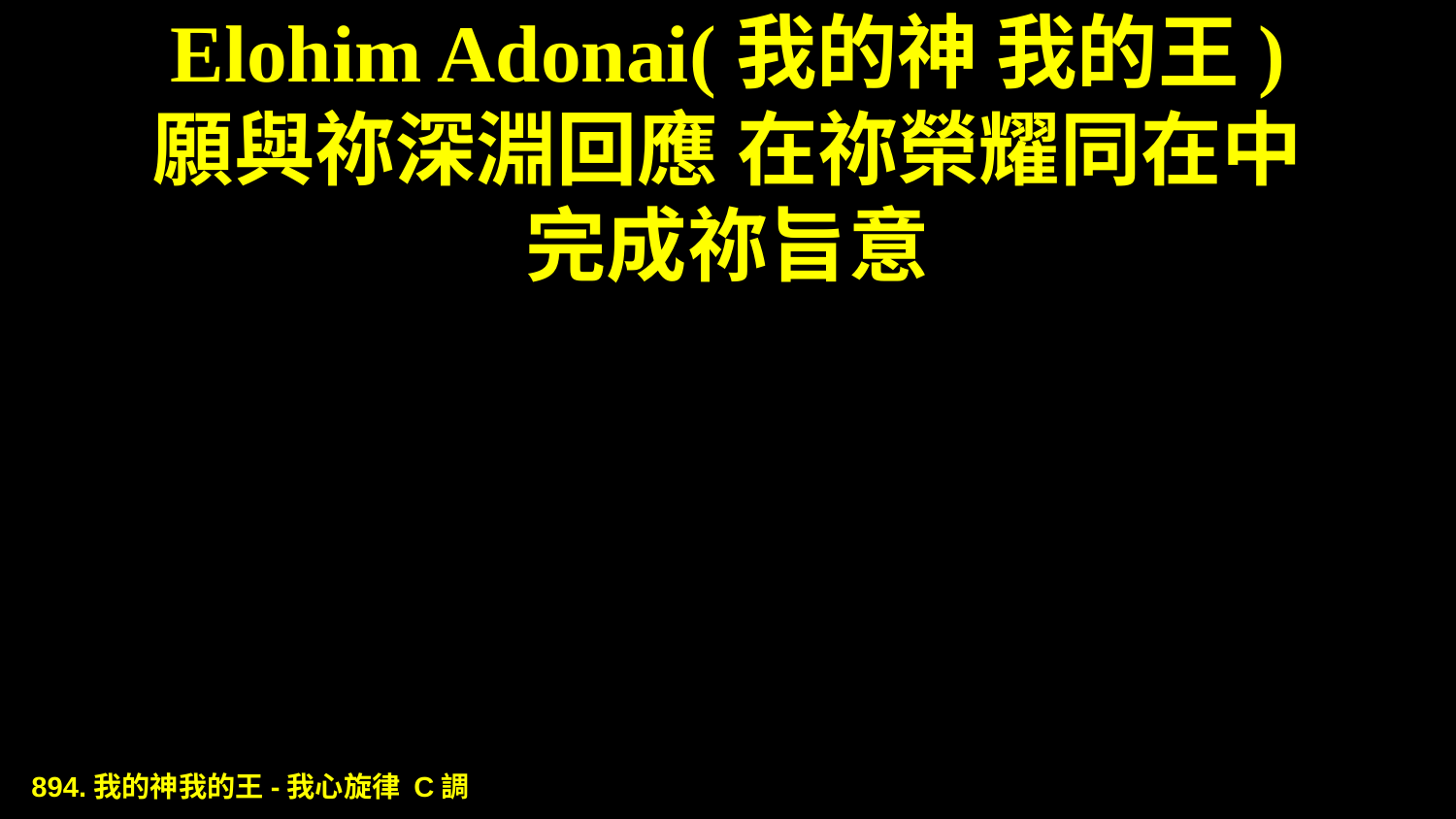

# Elohim Adonai(我的神 我的王) 願與祢深淵回應 在祢榮耀同在中 完成祢旨意
894.我的神我的王-我心旋律 C調